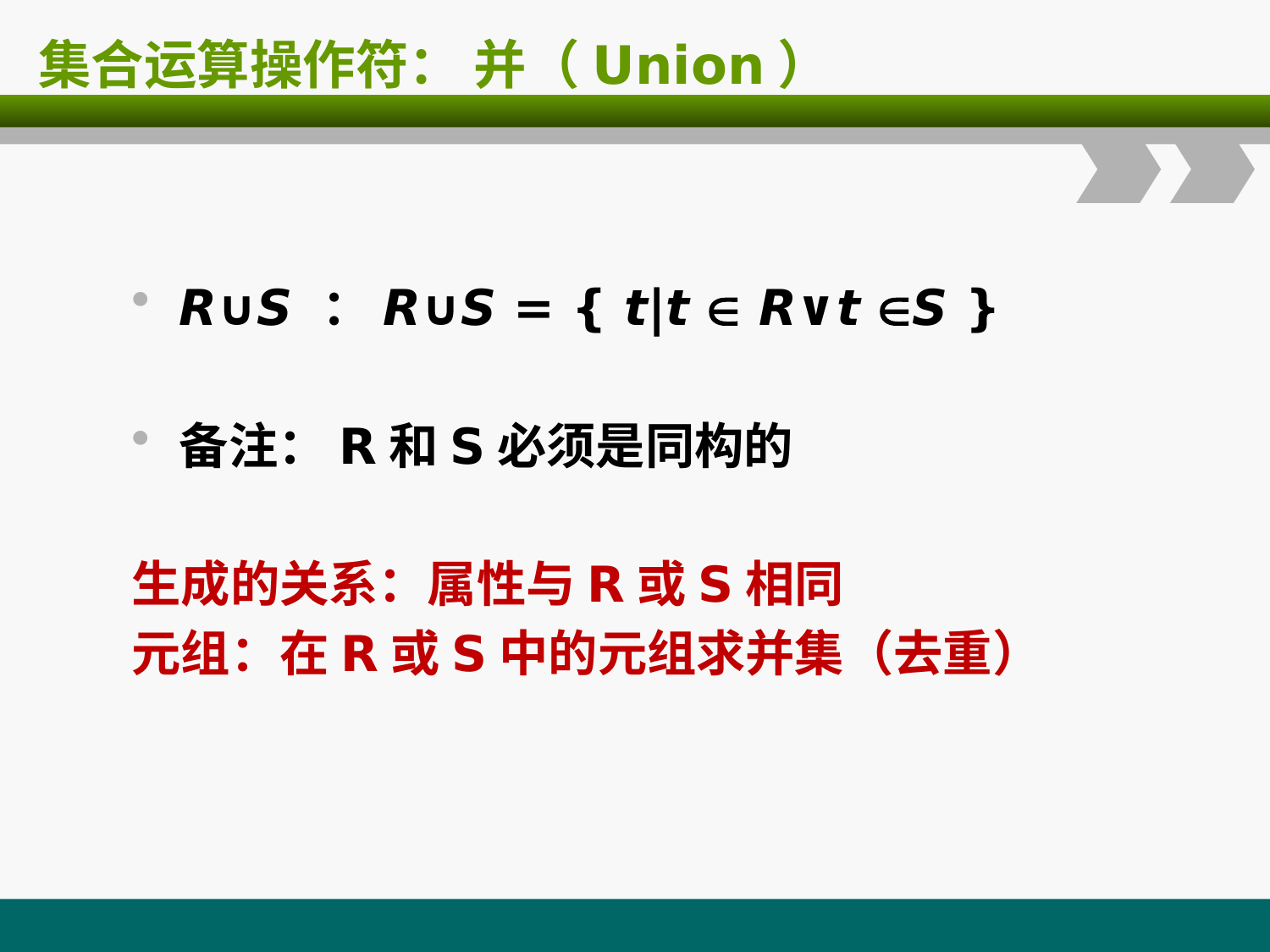

# 集合运算操作符： 并（Union）

R∪S ：R∪S = { t|t ∈ R∨t ∈S }

备注：R和S必须是同构的

生成的关系：属性与R或S相同
元组：在R或S中的元组求并集（去重）